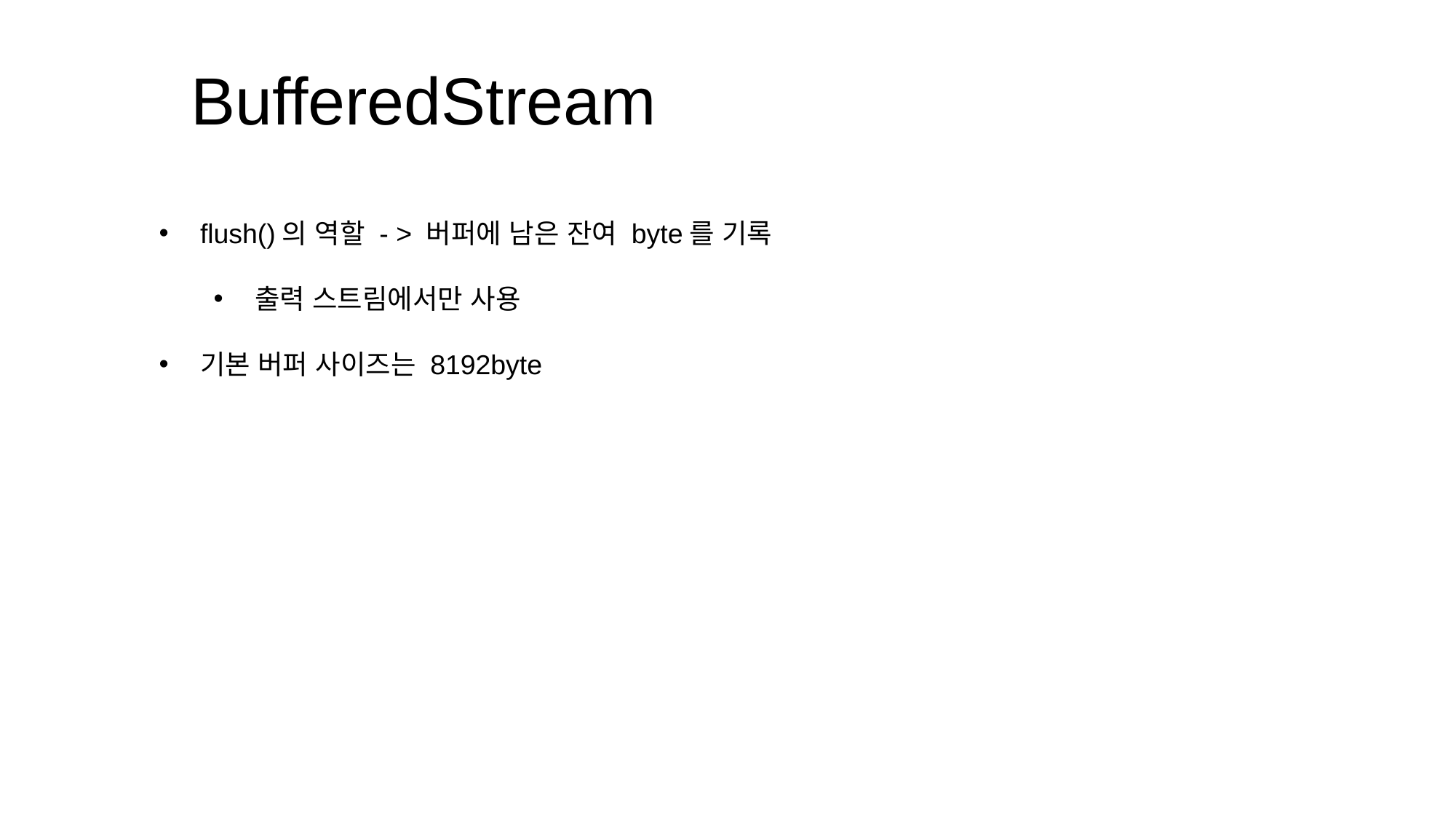

BufferedStream
flush()의 역할 - > 버퍼에 남은 잔여 byte를 기록
출력 스트림에서만 사용
기본 버퍼 사이즈는 8192byte